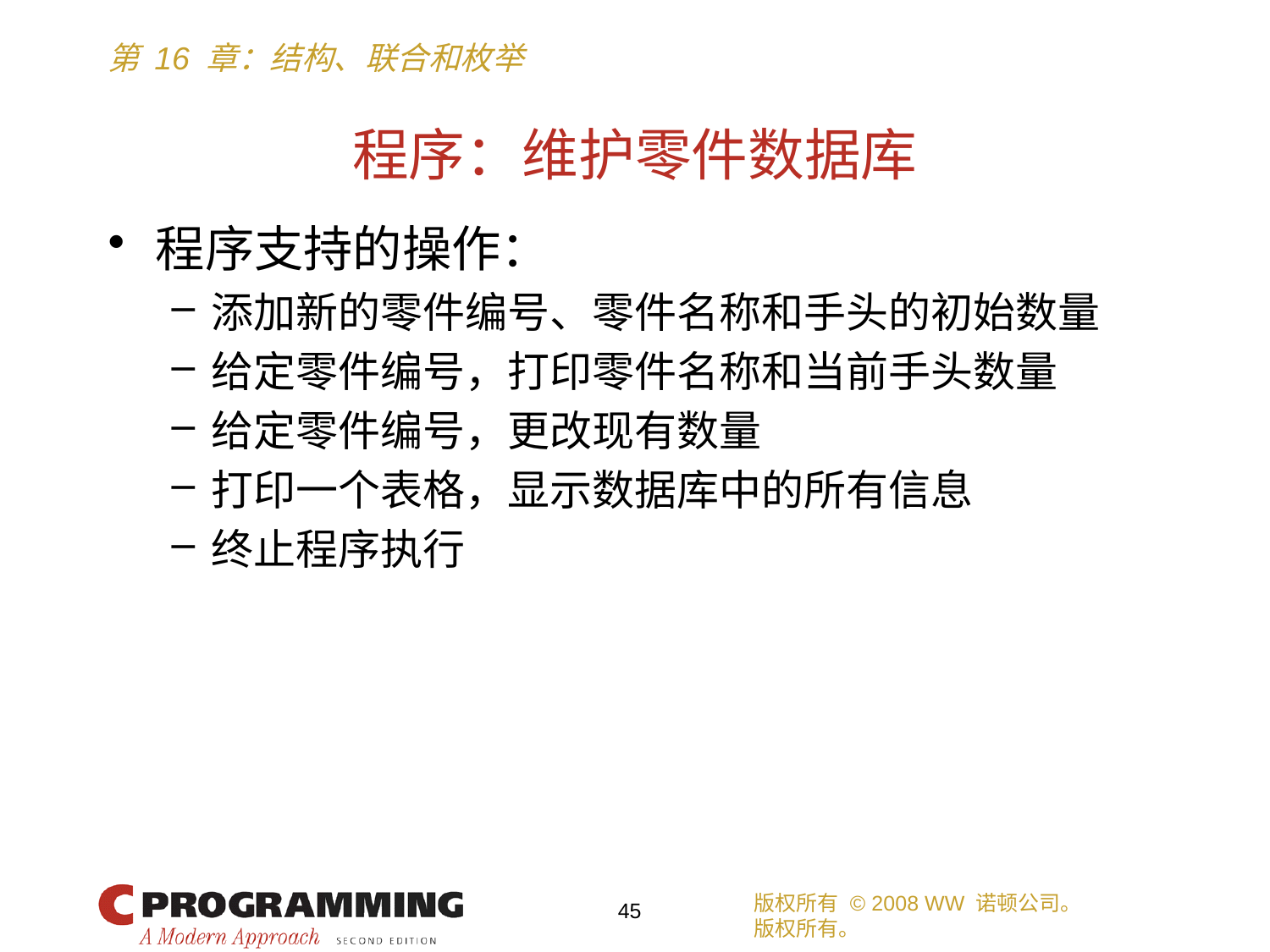

# 程序：维护零件数据库
程序支持的操作：
添加新的零件编号、零件名称和手头的初始数量
给定零件编号，打印零件名称和当前手头数量
给定零件编号，更改现有数量
打印一个表格，显示数据库中的所有信息
终止程序执行
版权所有 © 2008 WW 诺顿公司。
版权所有。
45